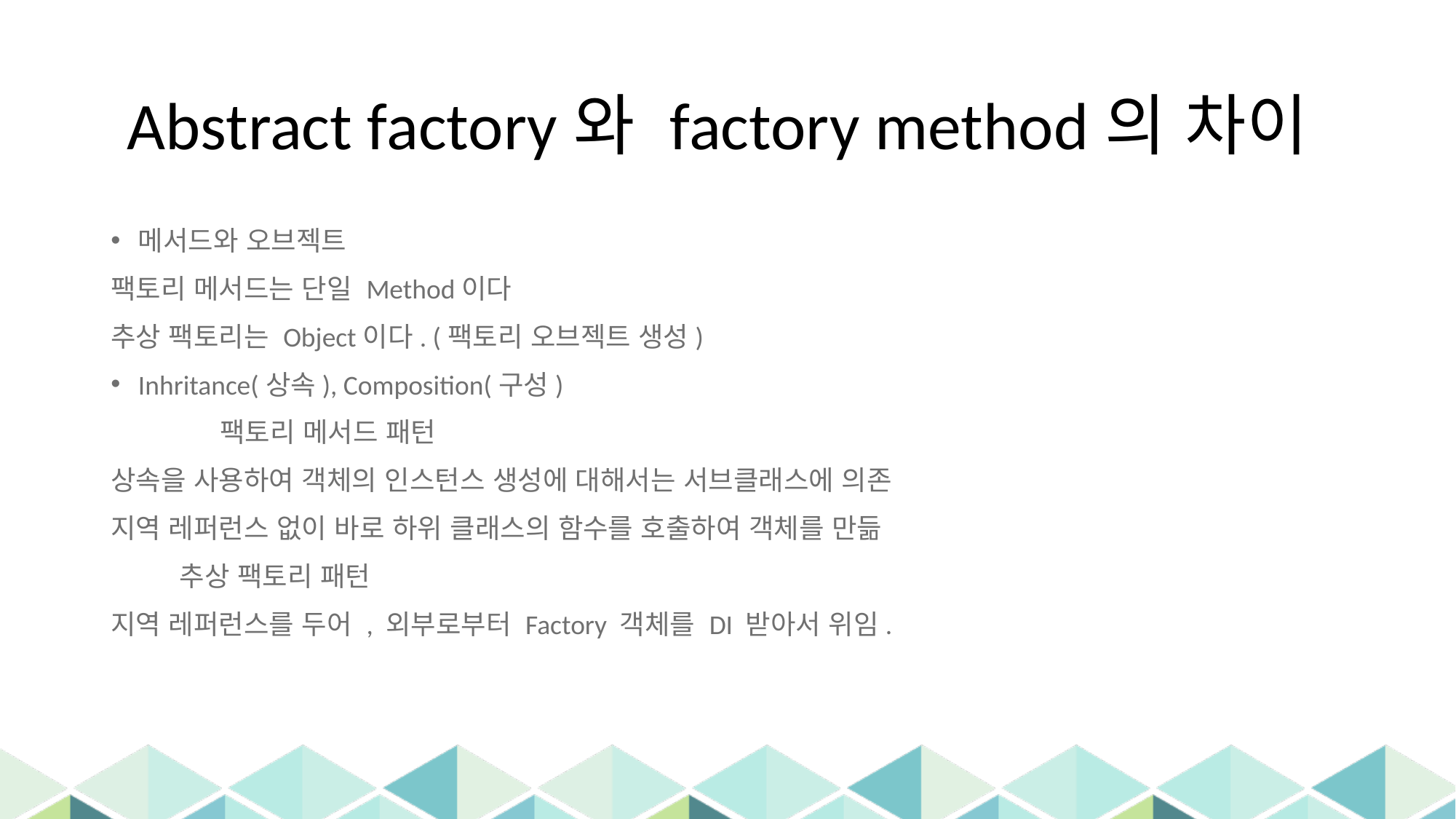

# Abstract factory와 factory method의 차이
메서드와 오브젝트
팩토리 메서드는 단일 Method이다
추상 팩토리는 Object이다. (팩토리 오브젝트 생성)
Inhritance(상속), Composition(구성)
	팩토리 메서드 패턴
상속을 사용하여 객체의 인스턴스 생성에 대해서는 서브클래스에 의존
지역 레퍼런스 없이 바로 하위 클래스의 함수를 호출하여 객체를 만듦
 추상 팩토리 패턴
지역 레퍼런스를 두어 , 외부로부터 Factory 객체를 DI 받아서 위임.